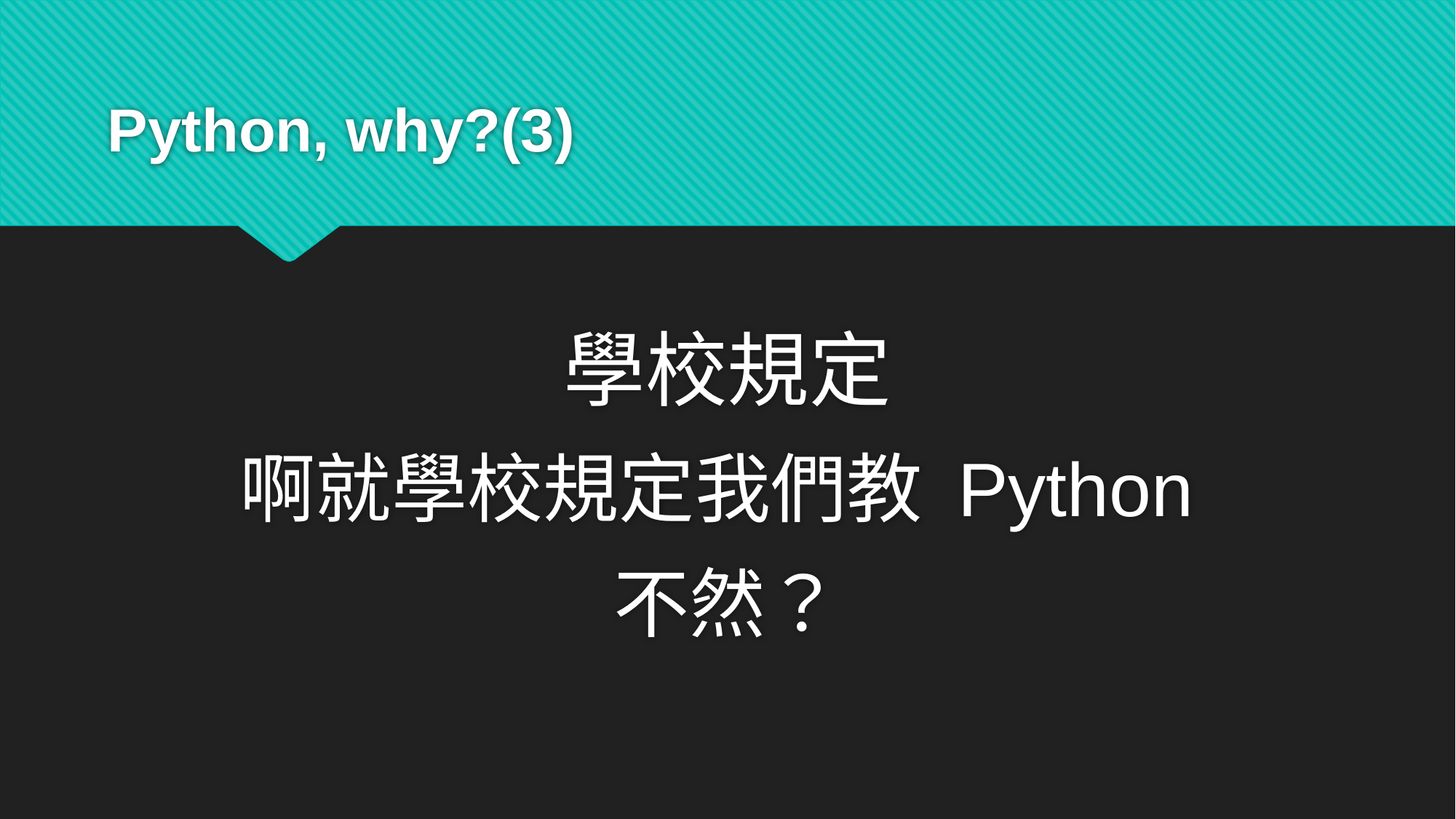

# Python, why?(3)
學校規定
啊就學校規定我們教 Python
不然？